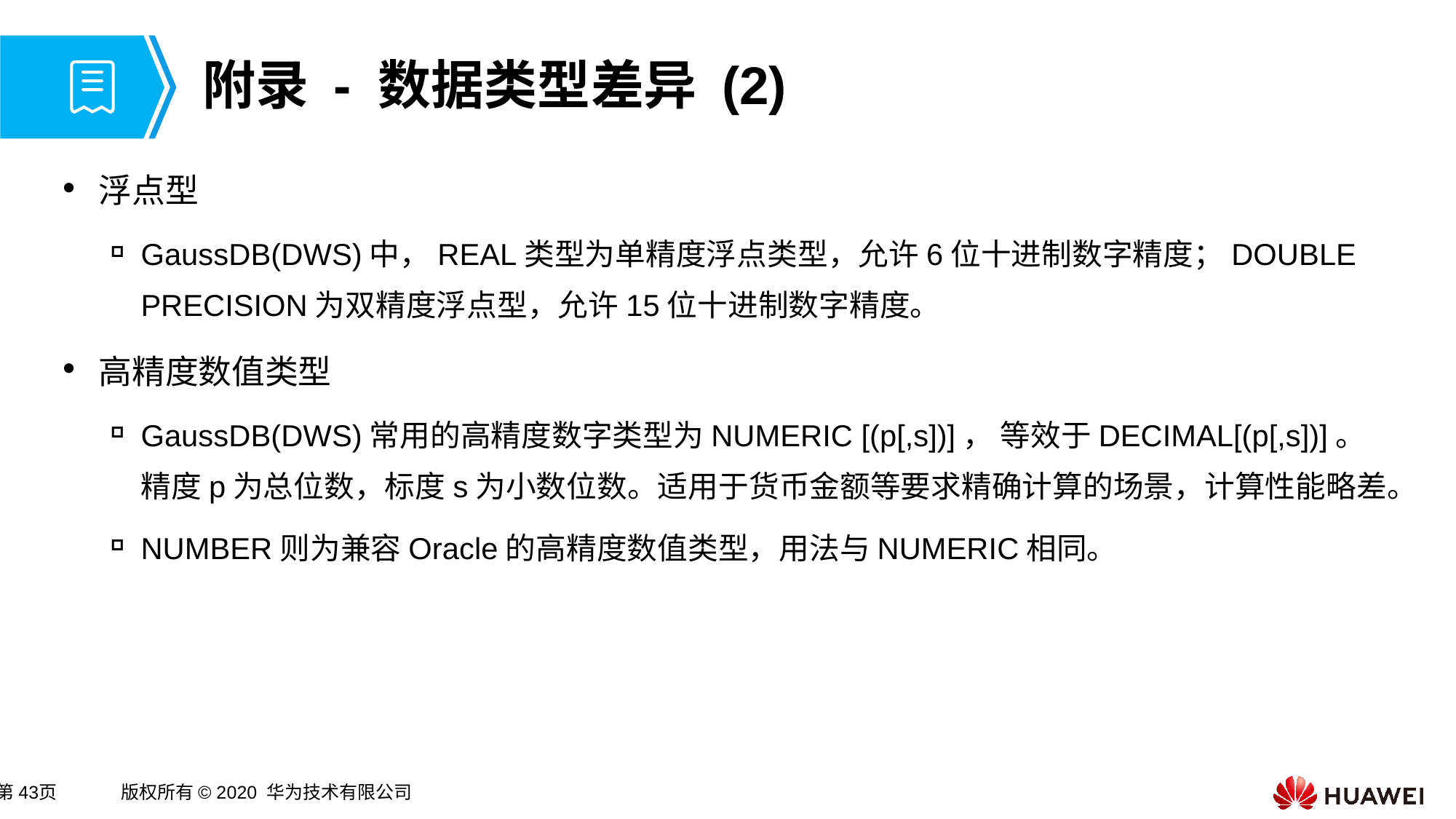

# 附录 - 数据类型差异 (2)
浮点型
GaussDB(DWS)中，REAL类型为单精度浮点类型，允许6位十进制数字精度；DOUBLE PRECISION为双精度浮点型，允许15位十进制数字精度。
高精度数值类型
GaussDB(DWS)常用的高精度数字类型为NUMERIC [(p[,s])]， 等效于DECIMAL[(p[,s])]。精度p为总位数，标度s为小数位数。适用于货币金额等要求精确计算的场景，计算性能略差。
​NUMBER则为兼容Oracle的高精度数值类型，用法与NUMERIC相同。